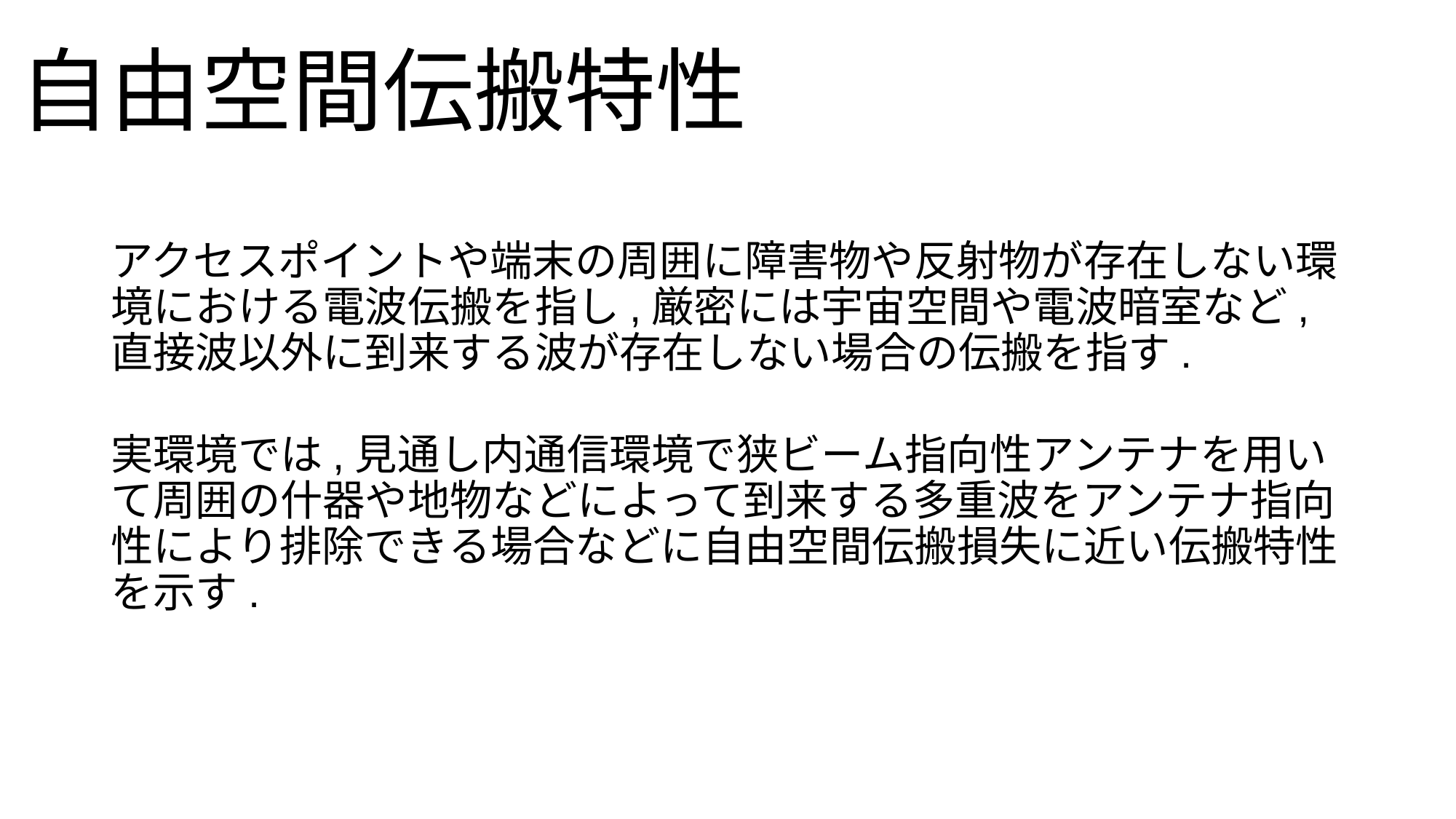

# 自由空間伝搬特性
アクセスポイントや端末の周囲に障害物や反射物が存在しない環境における電波伝搬を指し,厳密には宇宙空間や電波暗室など,直接波以外に到来する波が存在しない場合の伝搬を指す.

実環境では,見通し内通信環境で狭ビーム指向性アンテナを用いて周囲の什器や地物などによって到来する多重波をアンテナ指向性により排除できる場合などに自由空間伝搬損失に近い伝搬特性を示す.